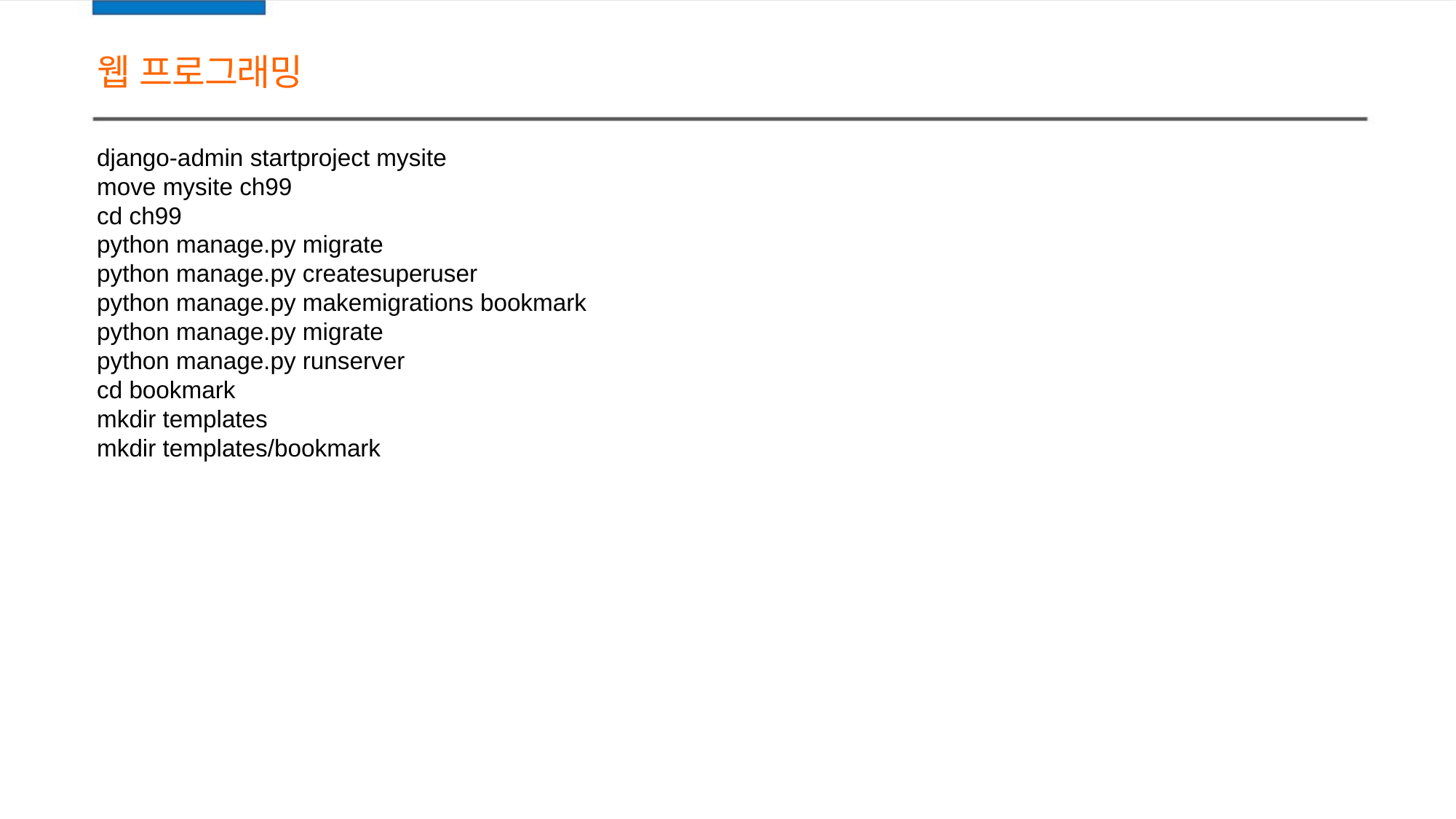

웹 프로그래밍
django-admin startproject mysite
move mysite ch99
cd ch99
python manage.py migrate
python manage.py createsuperuser
python manage.py makemigrations bookmark
python manage.py migrate
python manage.py runserver
cd bookmark
mkdir templates
mkdir templates/bookmark